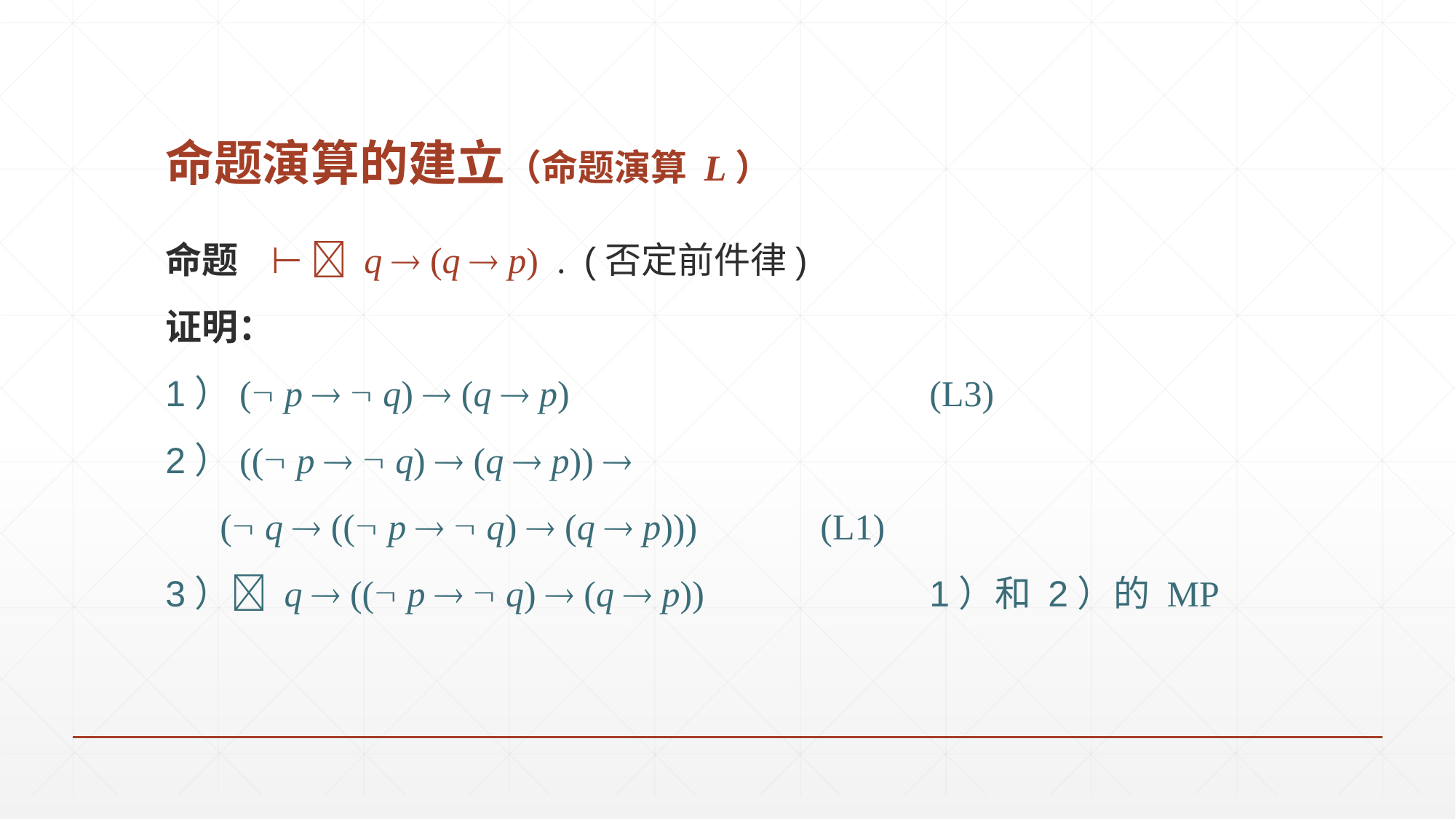

# 命题演算的建立（命题演算 L）
命题    ⊢ ¬ q → (q → p)  .  (否定前件律)
证明：
1）(¬ p → ¬ q) → (q → p)				(L3)
2）((¬ p → ¬ q) → (q → p)) →
      (¬ q → ((¬ p → ¬ q) → (q → p)))		(L1)
3）¬ q → ((¬ p → ¬ q) → (q → p))			1）和 2）的 MP